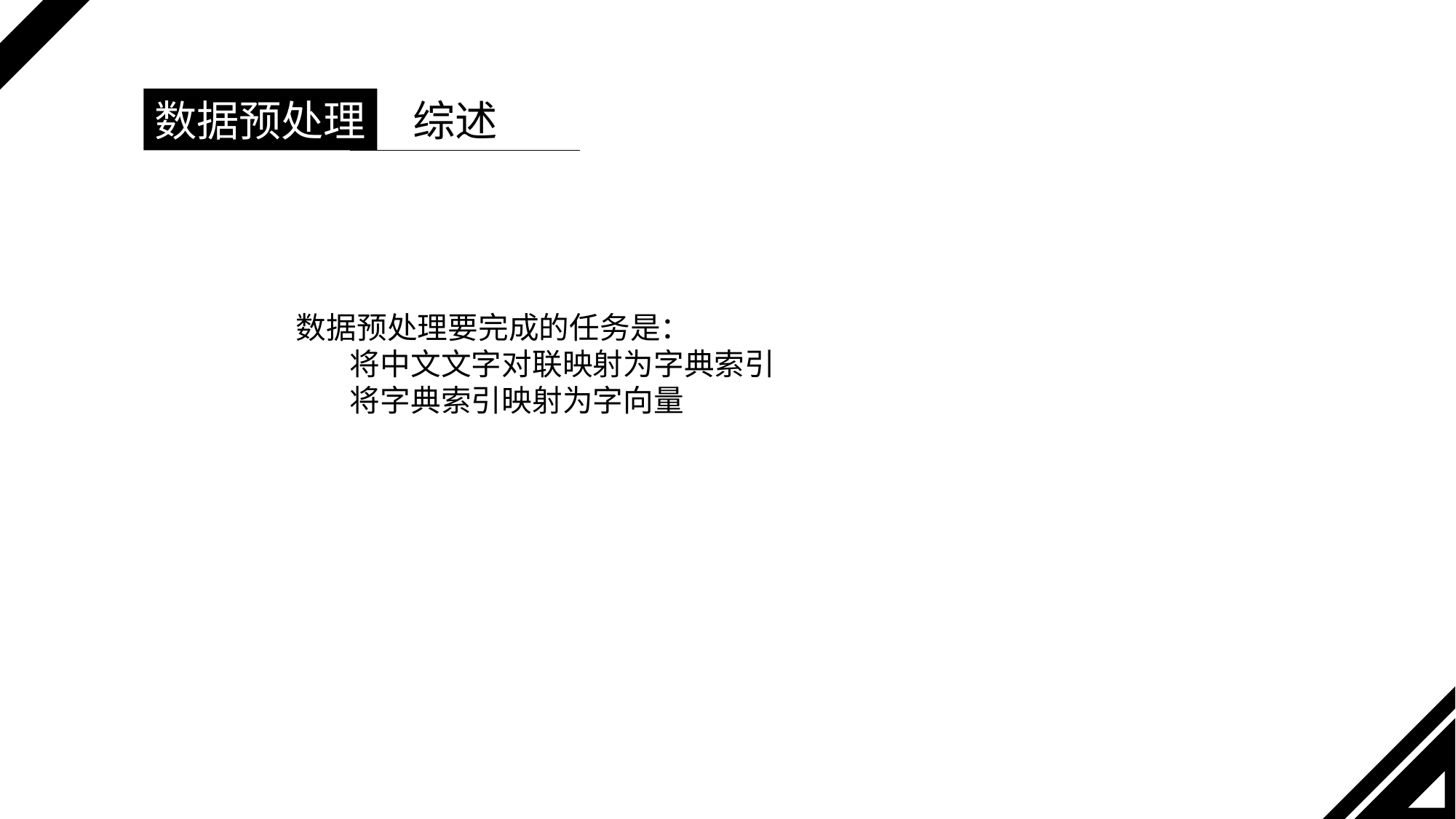

数据预处理
综述
       数据预处理要完成的任务是：
               将中文文字对联映射为字典索引
               将字典索引映射为字向量